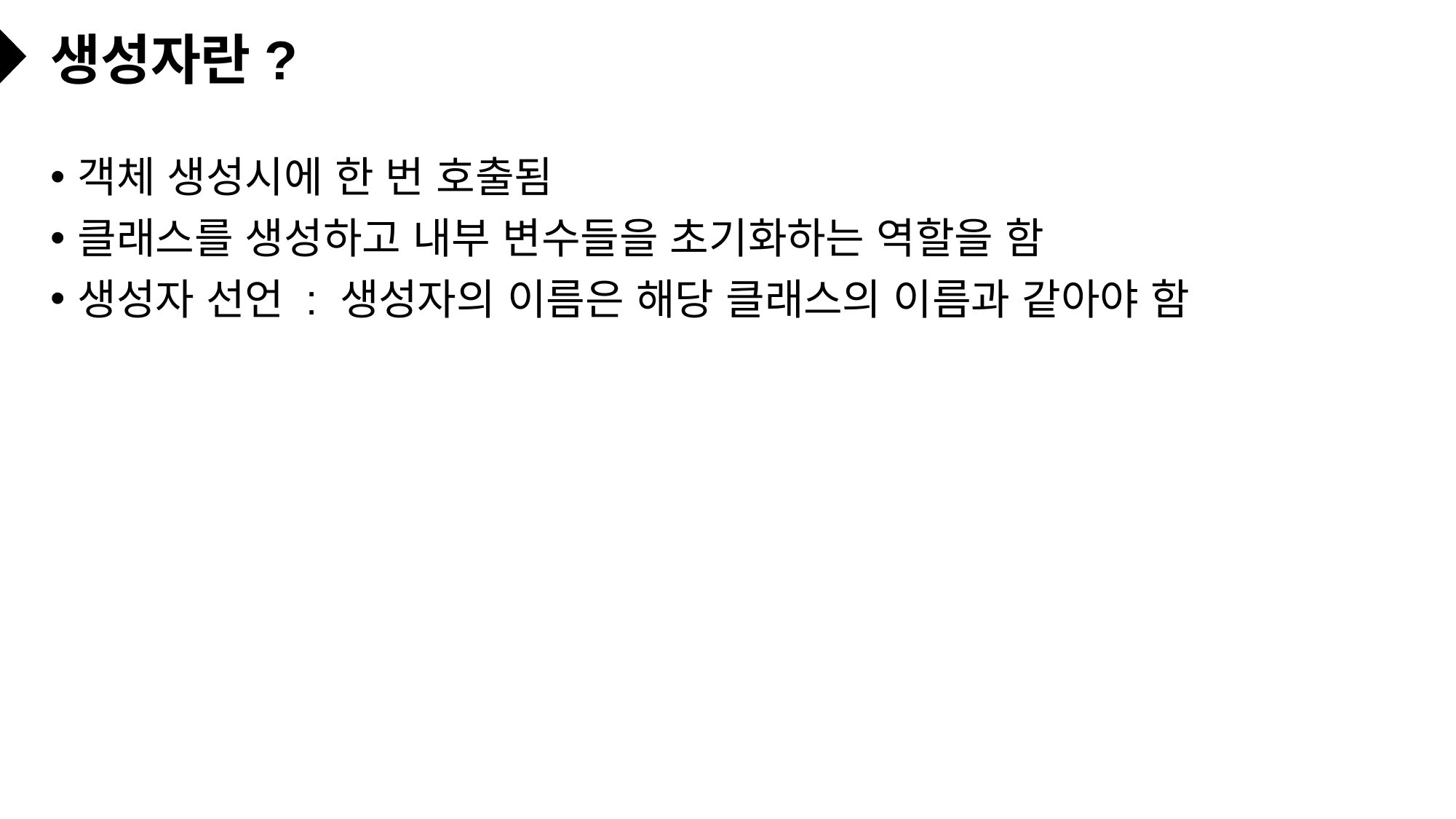

# 생성자란?
객체 생성시에 한 번 호출됨
클래스를 생성하고 내부 변수들을 초기화하는 역할을 함
생성자 선언 : 생성자의 이름은 해당 클래스의 이름과 같아야 함